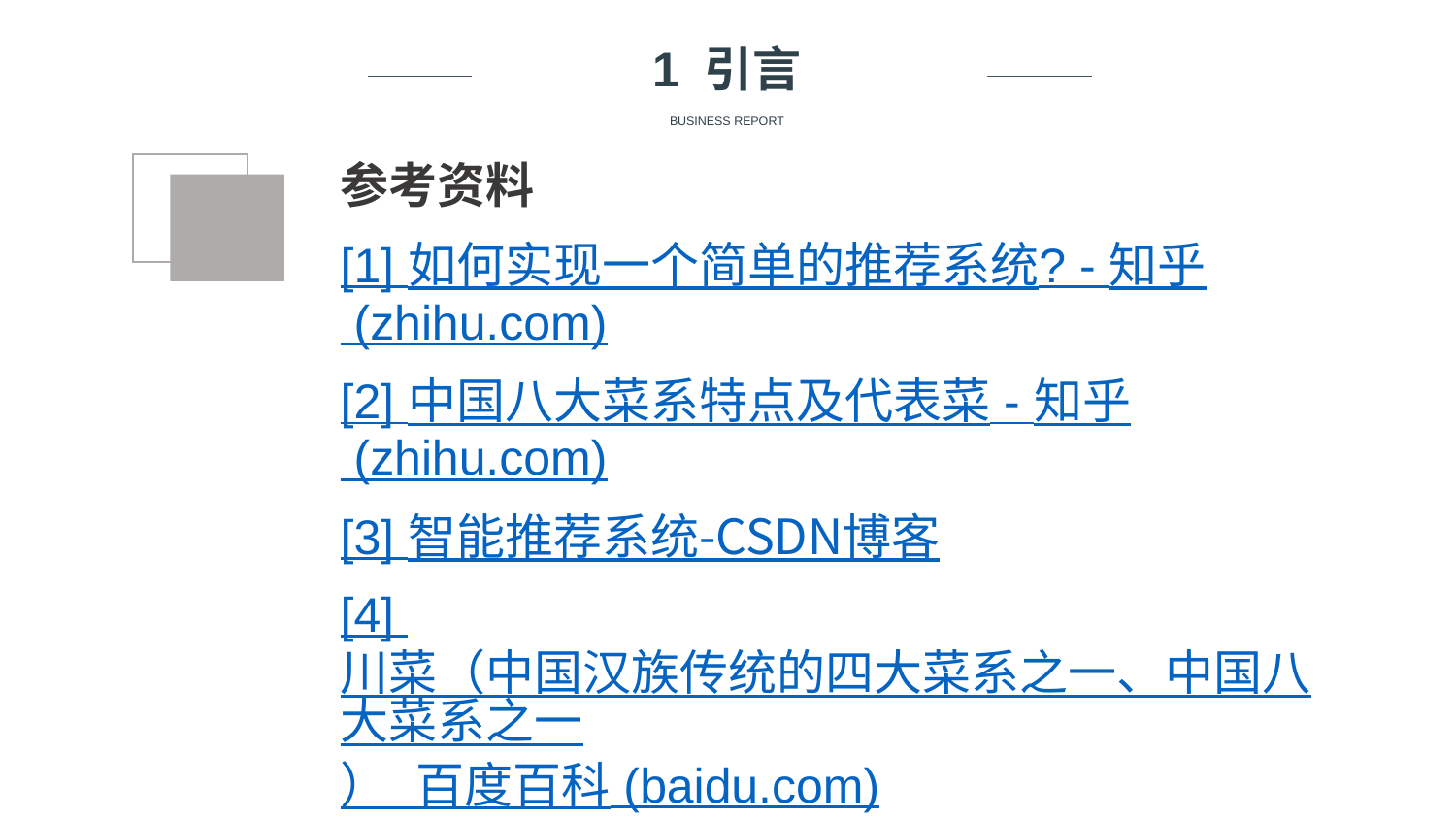

1 引言
BUSINESS REPORT

参考资料
[1] 如何实现一个简单的推荐系统? - 知乎 (zhihu.com)
[2] 中国八大菜系特点及代表菜 - 知乎 (zhihu.com)
[3] 智能推荐系统-CSDN博客
[4] 川菜（中国汉族传统的四大菜系之一、中国八大菜系之一）_百度百科 (baidu.com)